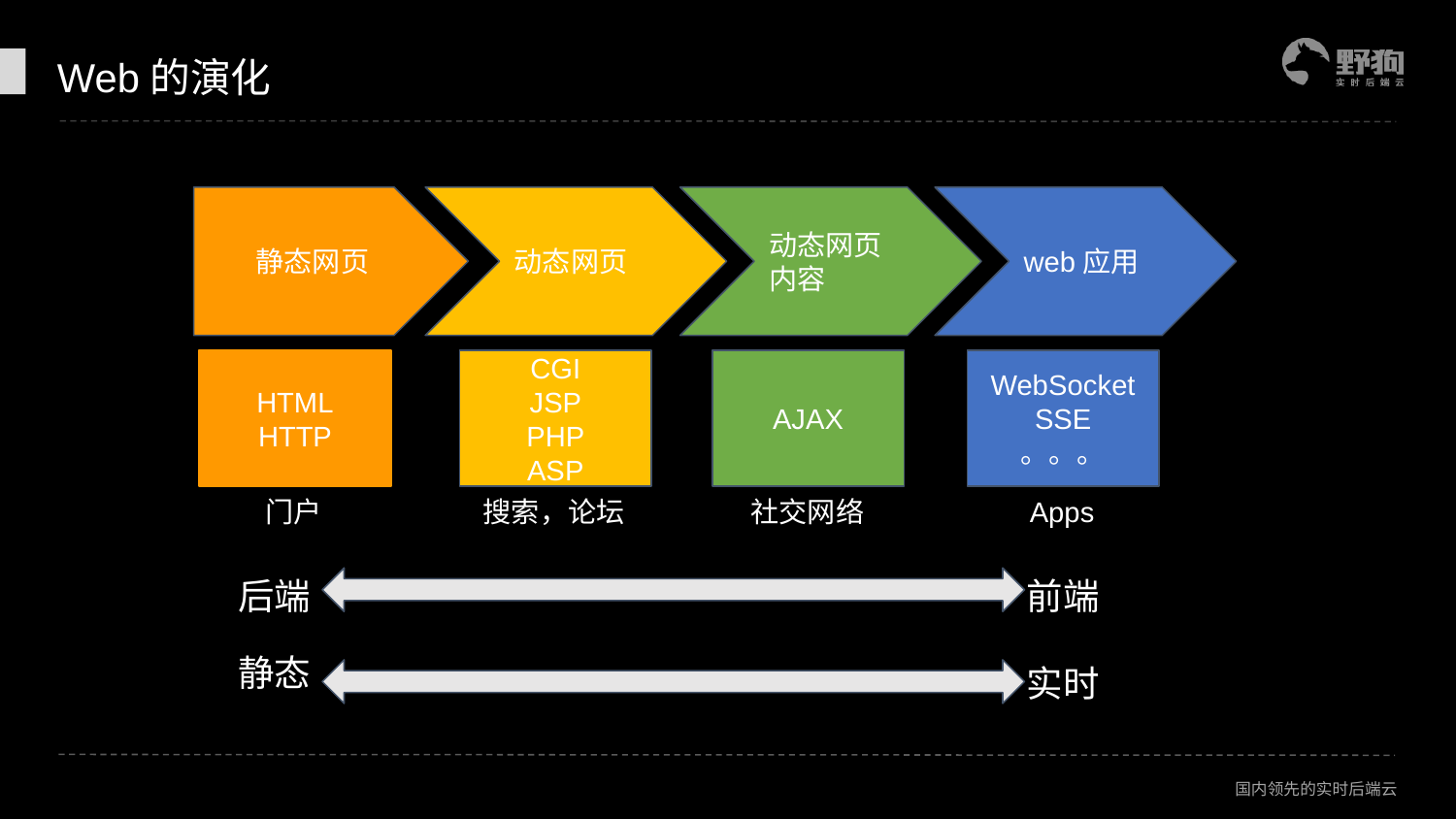

# Web的演化

静态网页
动态网页
动态网页内容
web应用
HTML
HTTP
CGI
JSP
PHP
ASP
AJAX
WebSocket
SSE
。。。
门户
搜索，论坛
社交网络
Apps
后端

静态
前端

实时